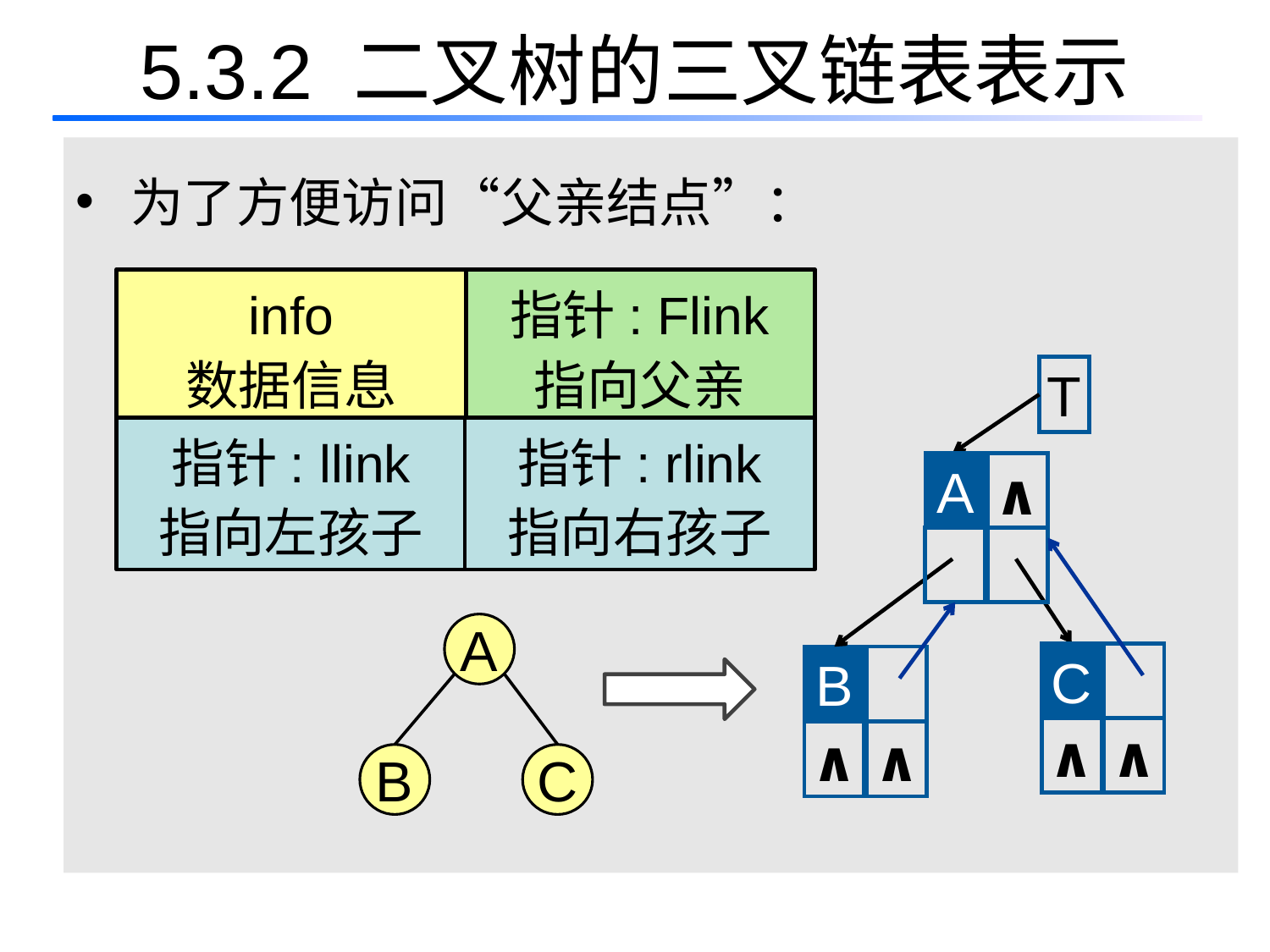

# 5.3.2 二叉树的三叉链表表示

 为了方便访问“父亲结点”：

info
数据信息
指针: Flink
指向父亲
T
指针: llink
指向左孩子
指针: rlink
指向右孩子
A

∧

A

C

B

∧
∧
∧
∧
B
C